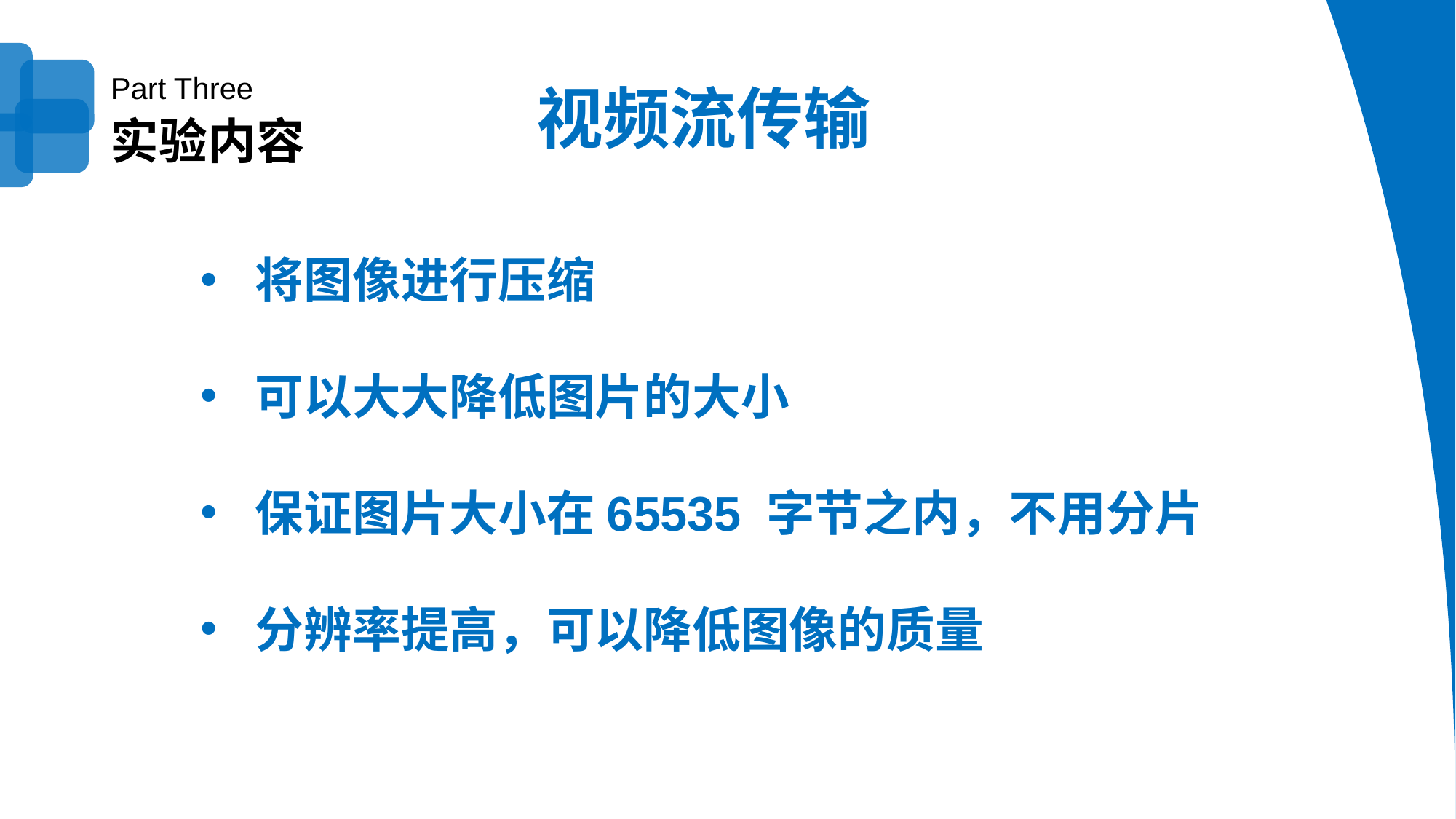

Part Three
视频流传输
实验内容
将图像进行压缩

可以大大降低图片的大小

保证图片大小在65535 字节之内，不用分片

分辨率提高，可以降低图像的质量